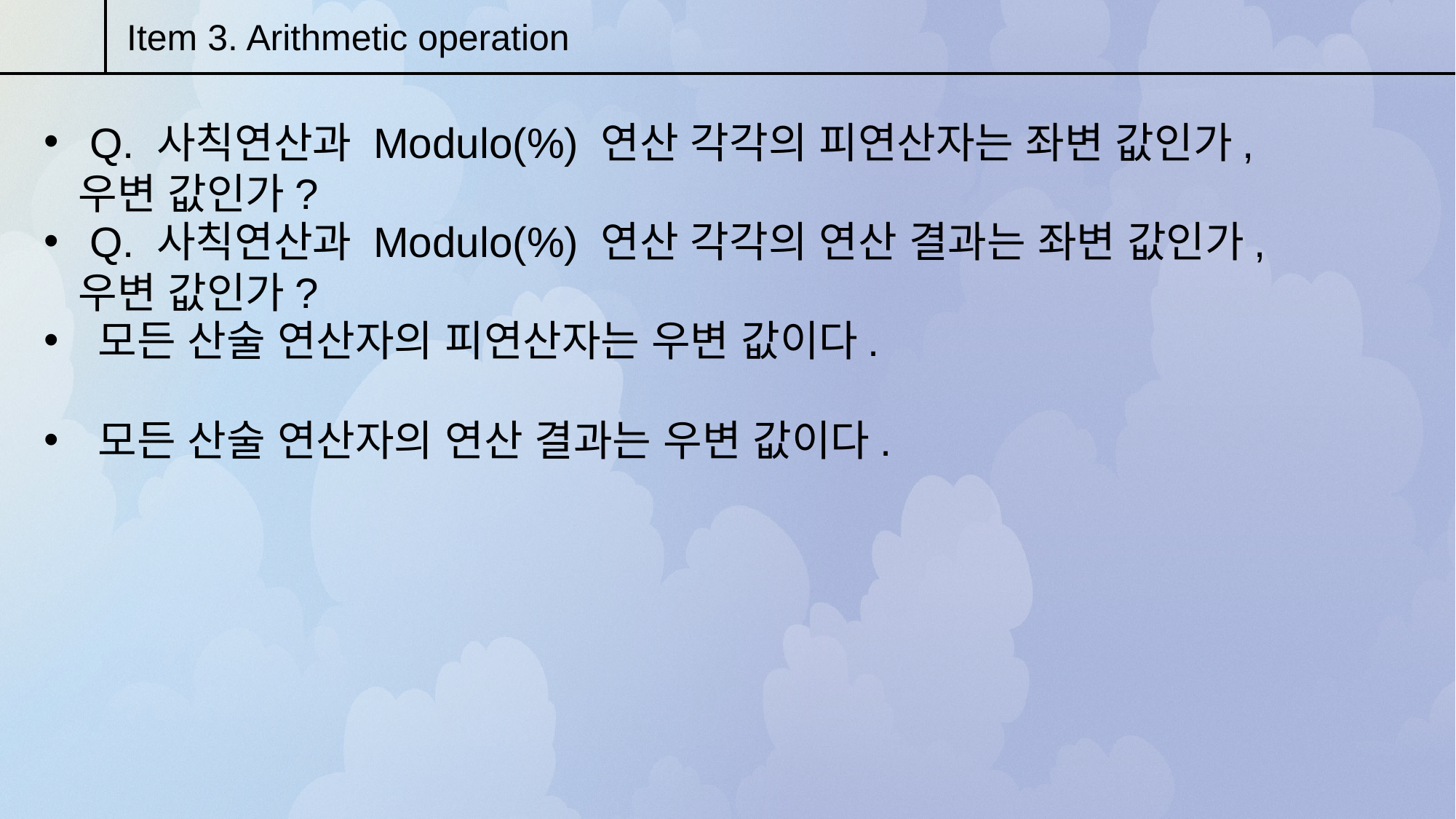

Item 3. Arithmetic operation
 Q. 사칙연산과 Modulo(%) 연산 각각의 피연산자는 좌변 값인가, 우변 값인가?
 Q. 사칙연산과 Modulo(%) 연산 각각의 연산 결과는 좌변 값인가, 우변 값인가?
 모든 산술 연산자의 피연산자는 우변 값이다.
 모든 산술 연산자의 연산 결과는 우변 값이다.